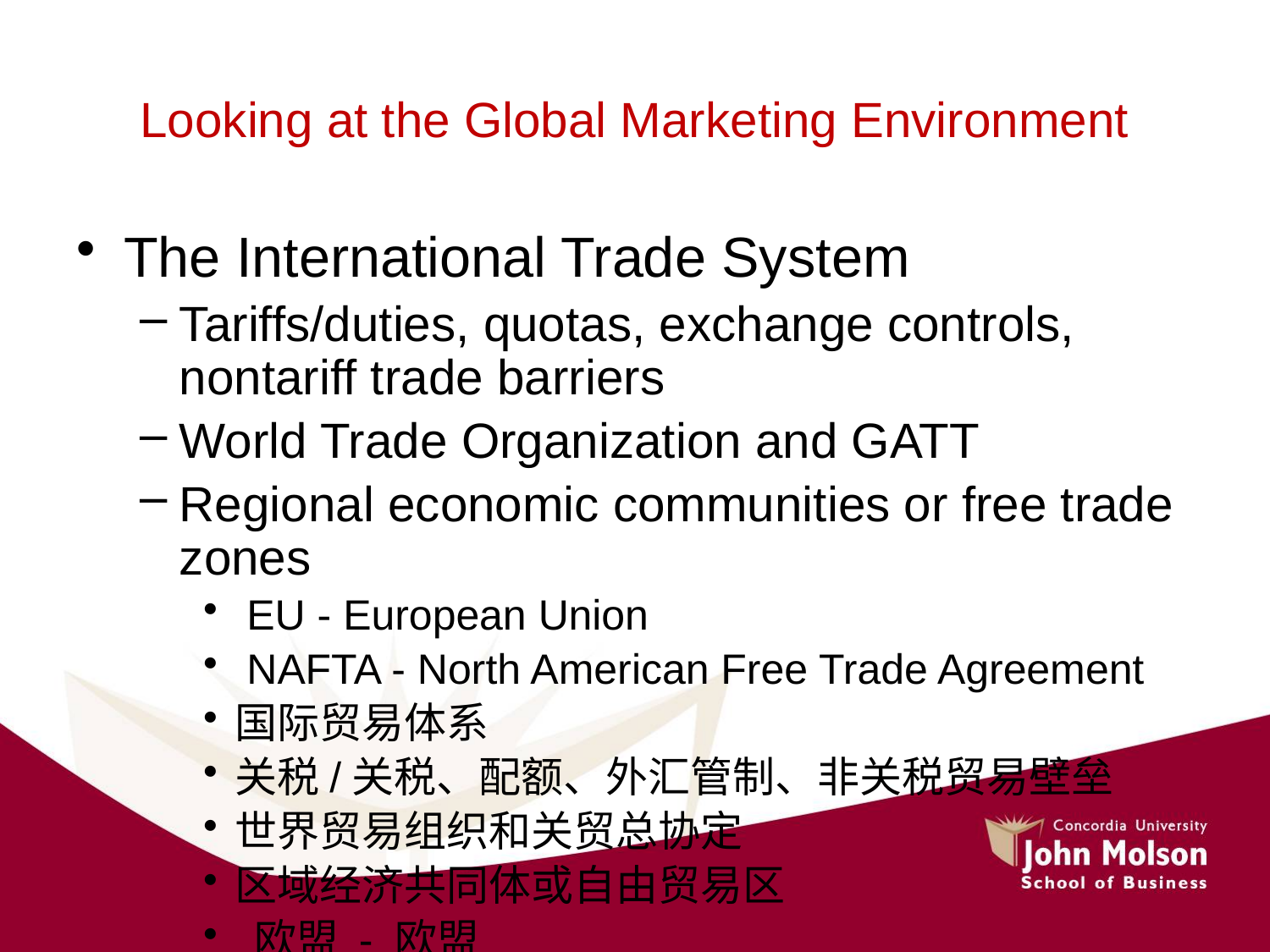

# Looking at the Global Marketing Environment
The International Trade System
Tariffs/duties, quotas, exchange controls, nontariff trade barriers
World Trade Organization and GATT
Regional economic communities or free trade zones
 EU - European Union
 NAFTA - North American Free Trade Agreement
国际贸易体系
关税/关税、配额、外汇管制、非关税贸易壁垒
世界贸易组织和关贸总协定
区域经济共同体或自由贸易区
 欧盟 - 欧盟
 NAFTA - 北美自由贸易协定